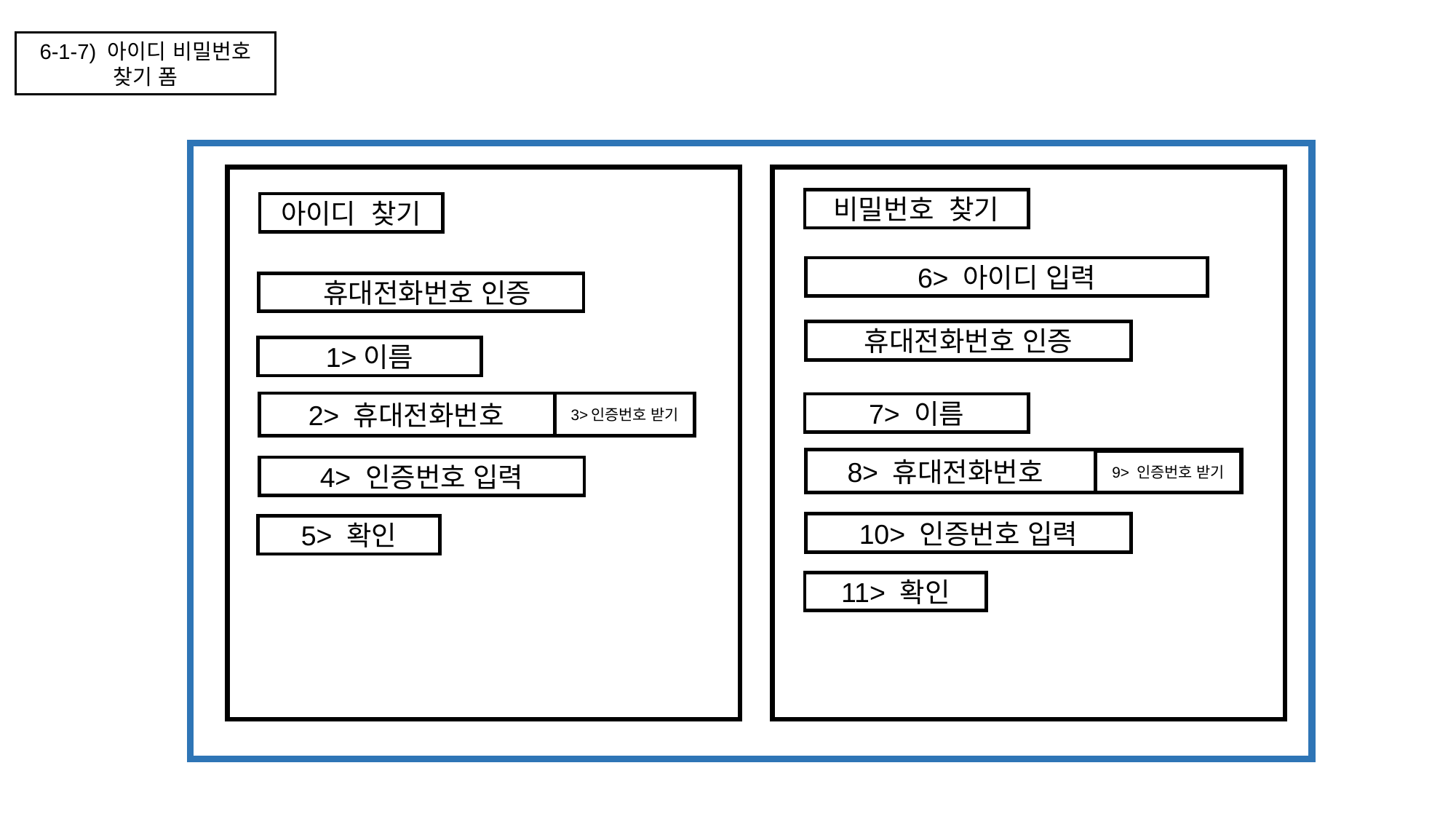

6-1-7) 아이디 비밀번호 찾기 폼

비밀번호  찾기
아이디  찾기
6> 아이디 입력
 휴대전화번호 인증
휴대전화번호 인증
1>이름
     2> 휴대전화번호
3>인증번호 받기
7> 이름
    8> 휴대전화번호
9> 인증번호 받기
4> 인증번호 입력
10> 인증번호 입력
5> 확인
11> 확인